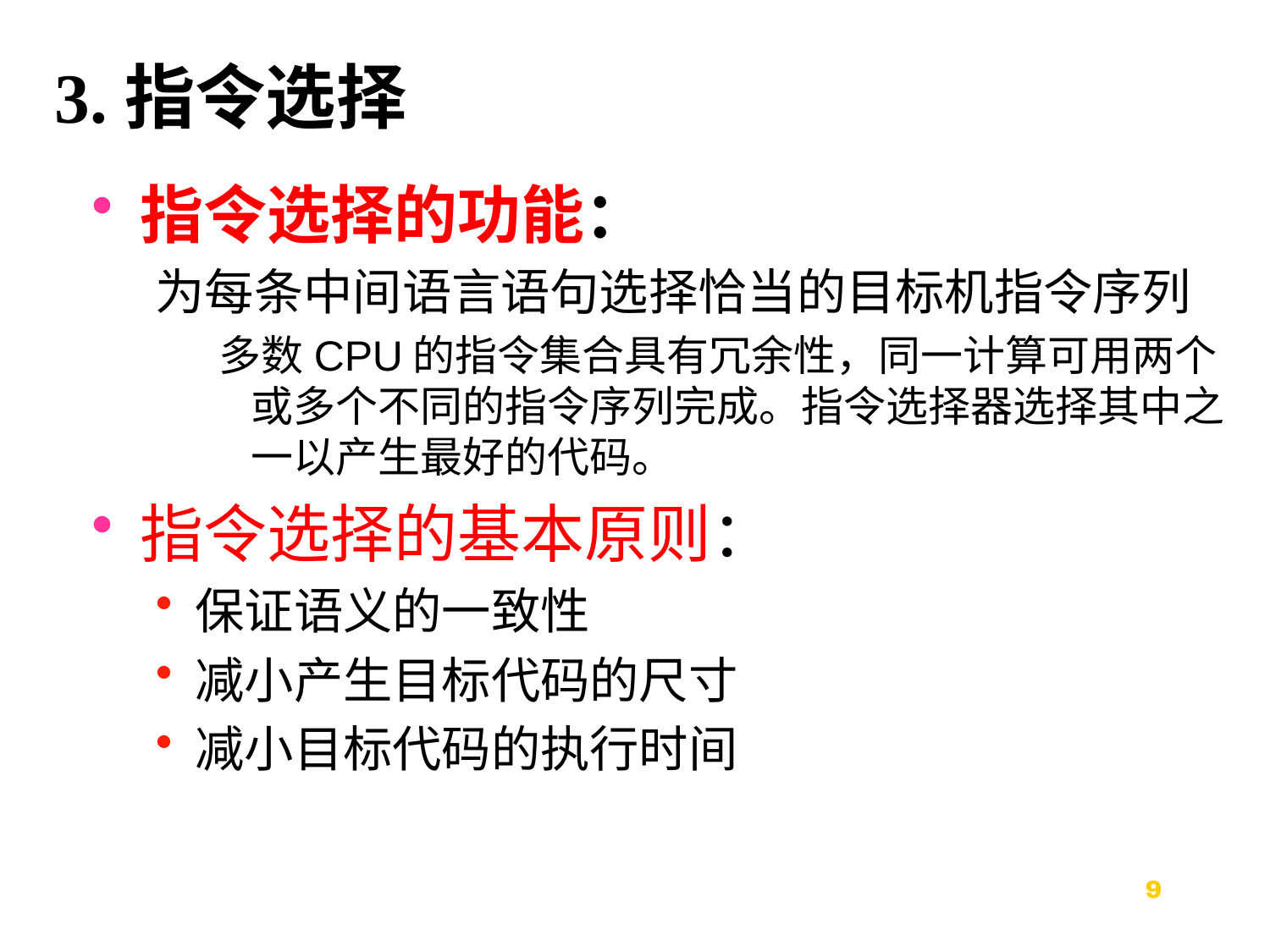

3.指令选择
指令选择的功能：
为每条中间语言语句选择恰当的目标机指令序列
多数CPU的指令集合具有冗余性，同一计算可用两个或多个不同的指令序列完成。指令选择器选择其中之一以产生最好的代码。
指令选择的基本原则：
保证语义的一致性
减小产生目标代码的尺寸
减小目标代码的执行时间

9